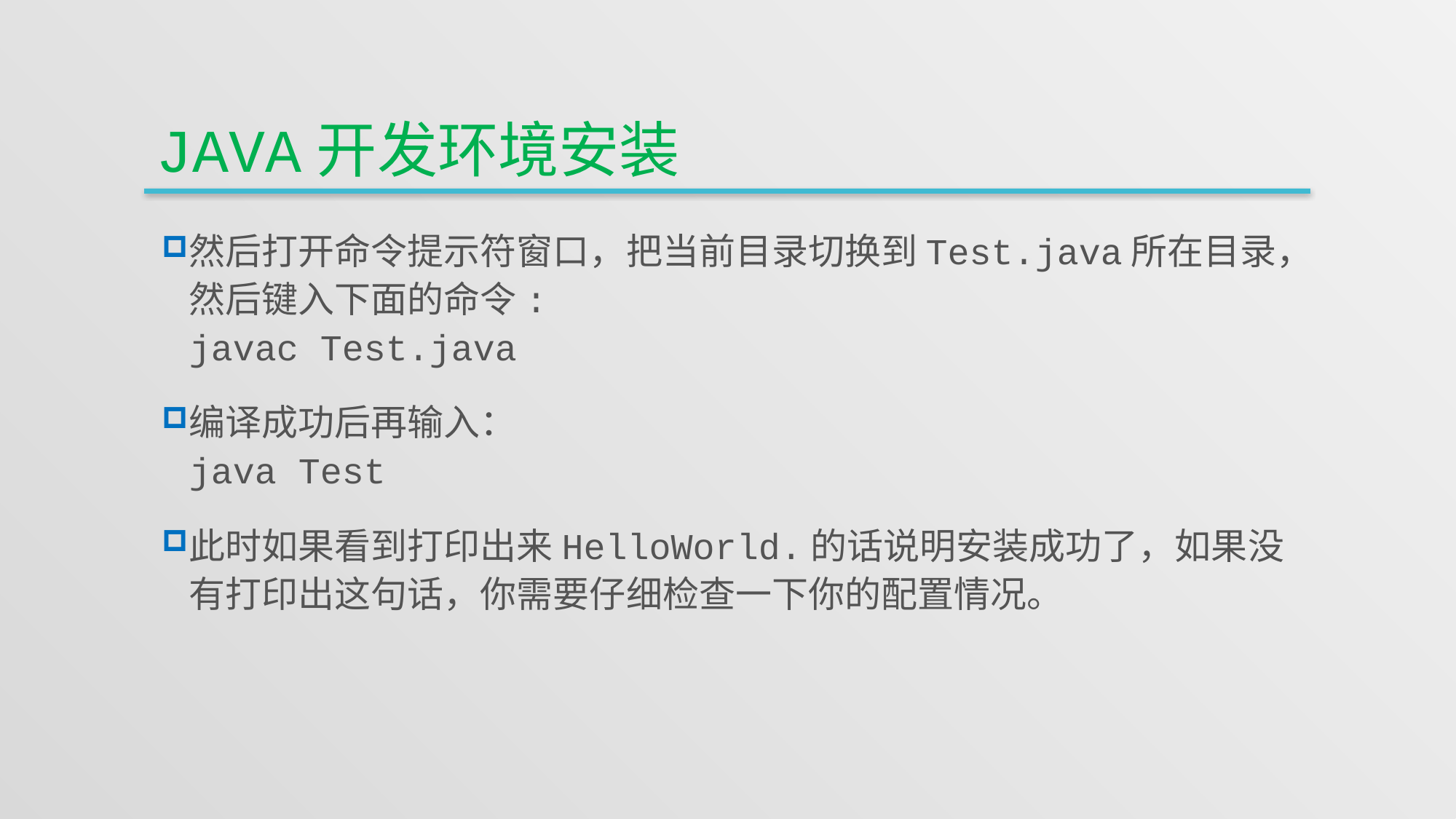

# java开发环境安装
然后打开命令提示符窗口，把当前目录切换到Test.java所在目录，然后键入下面的命令:
javac Test.java
编译成功后再输入：
java Test
此时如果看到打印出来HelloWorld.的话说明安装成功了，如果没有打印出这句话，你需要仔细检查一下你的配置情况。